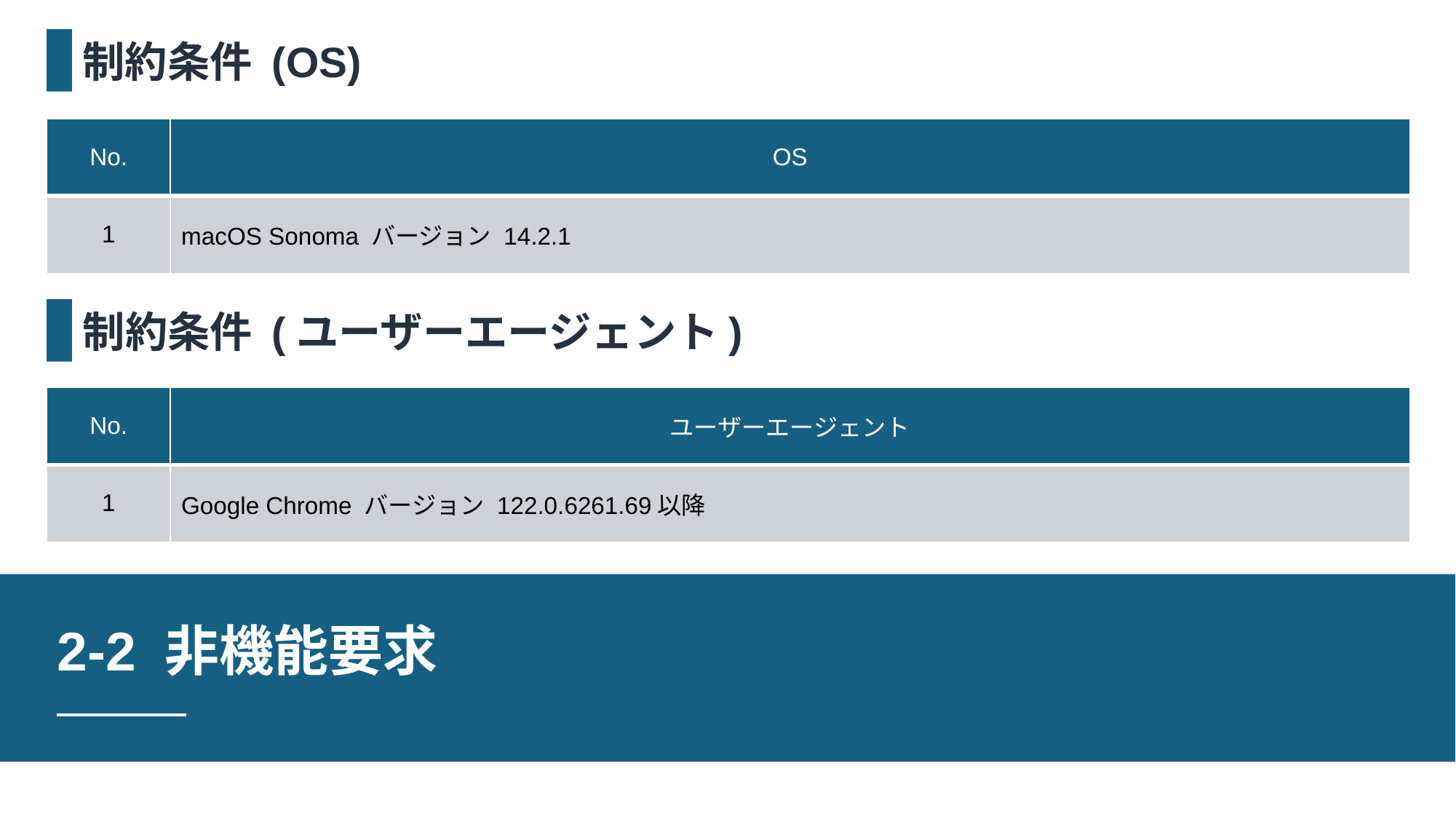

制約条件 (OS)
| No. | OS |
| --- | --- |
| 1 | macOS Sonoma バージョン 14.2.1 |

制約条件 (ユーザーエージェント)
| No. | ユーザーエージェント |
| --- | --- |
| 1 | Google Chrome バージョン 122.0.6261.69以降 |

2-2 非機能要求